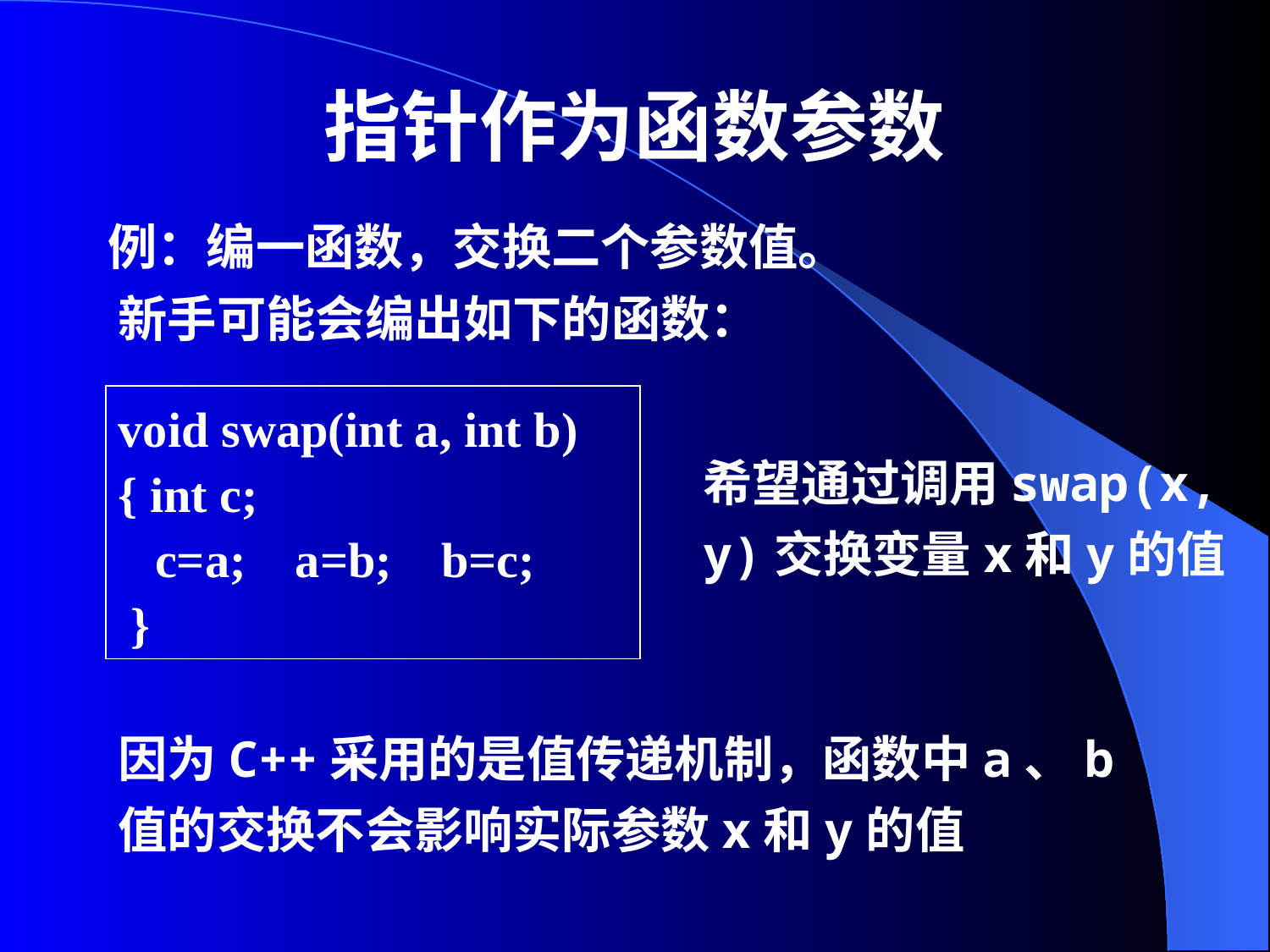

# 指针作为函数参数
例：编一函数，交换二个参数值。
新手可能会编出如下的函数：
void swap(int a, int b)
{ int c;
   c=a;    a=b;    b=c;
 }
希望通过调用swap(x, y)交换变量x和y的值
因为C++采用的是值传递机制，函数中a、b值的交换不会影响实际参数x和y的值